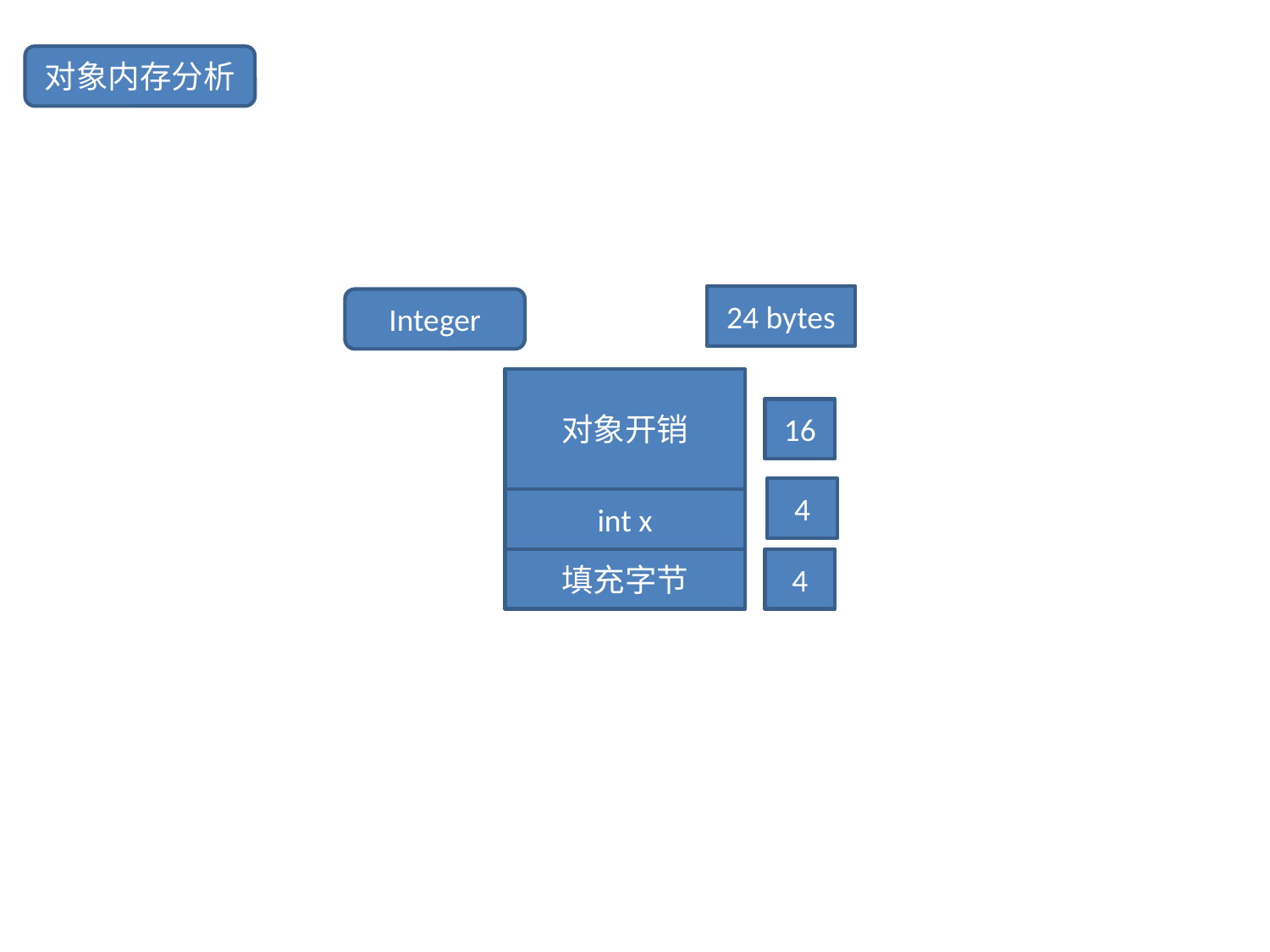

对象内存分析
24 bytes
Integer
对象开销
16
4
int x
填充字节
4